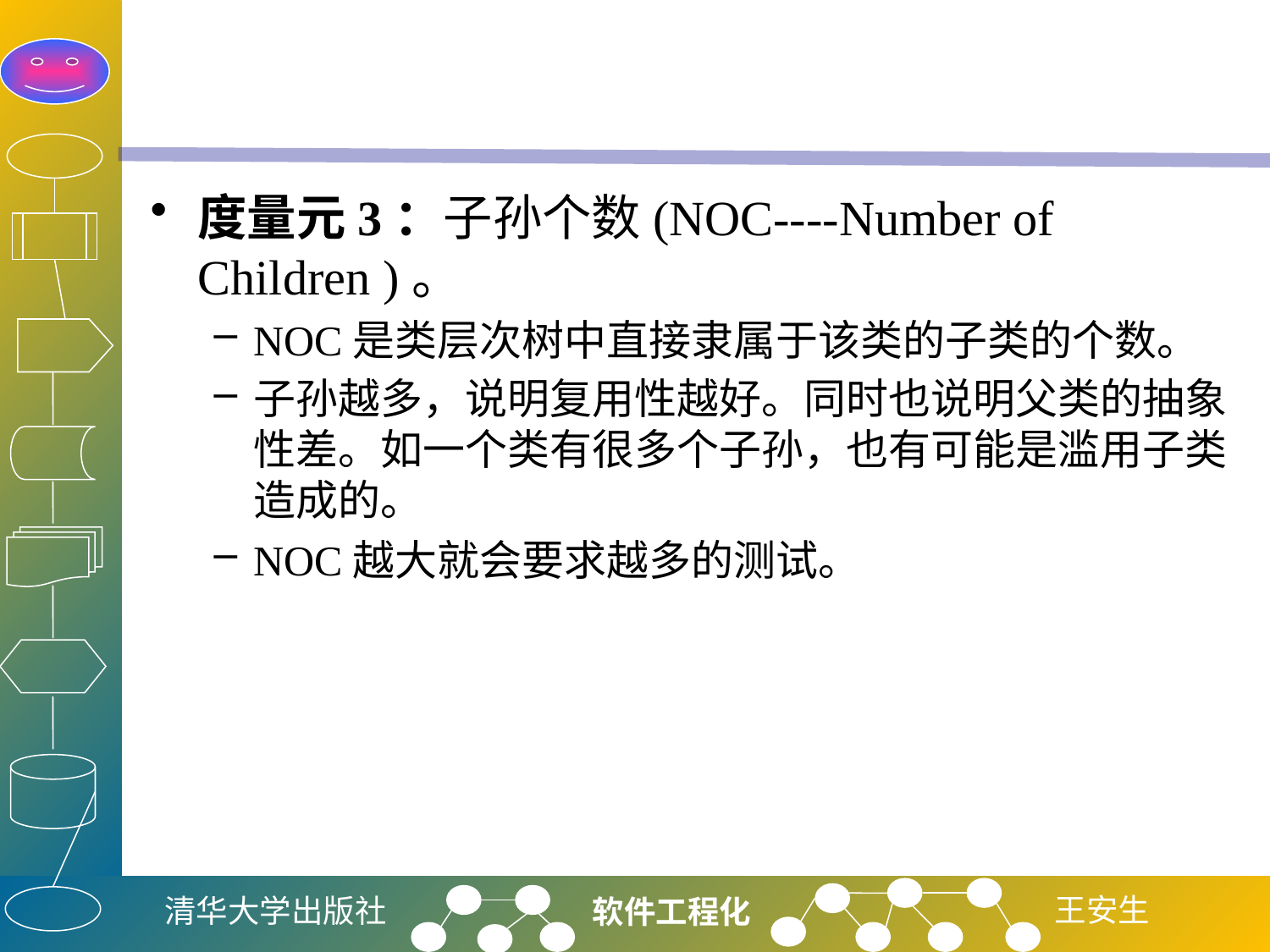

#
度量元3：子孙个数(NOC----Number of Children )。
NOC是类层次树中直接隶属于该类的子类的个数。
子孙越多，说明复用性越好。同时也说明父类的抽象性差。如一个类有很多个子孙，也有可能是滥用子类造成的。
NOC越大就会要求越多的测试。